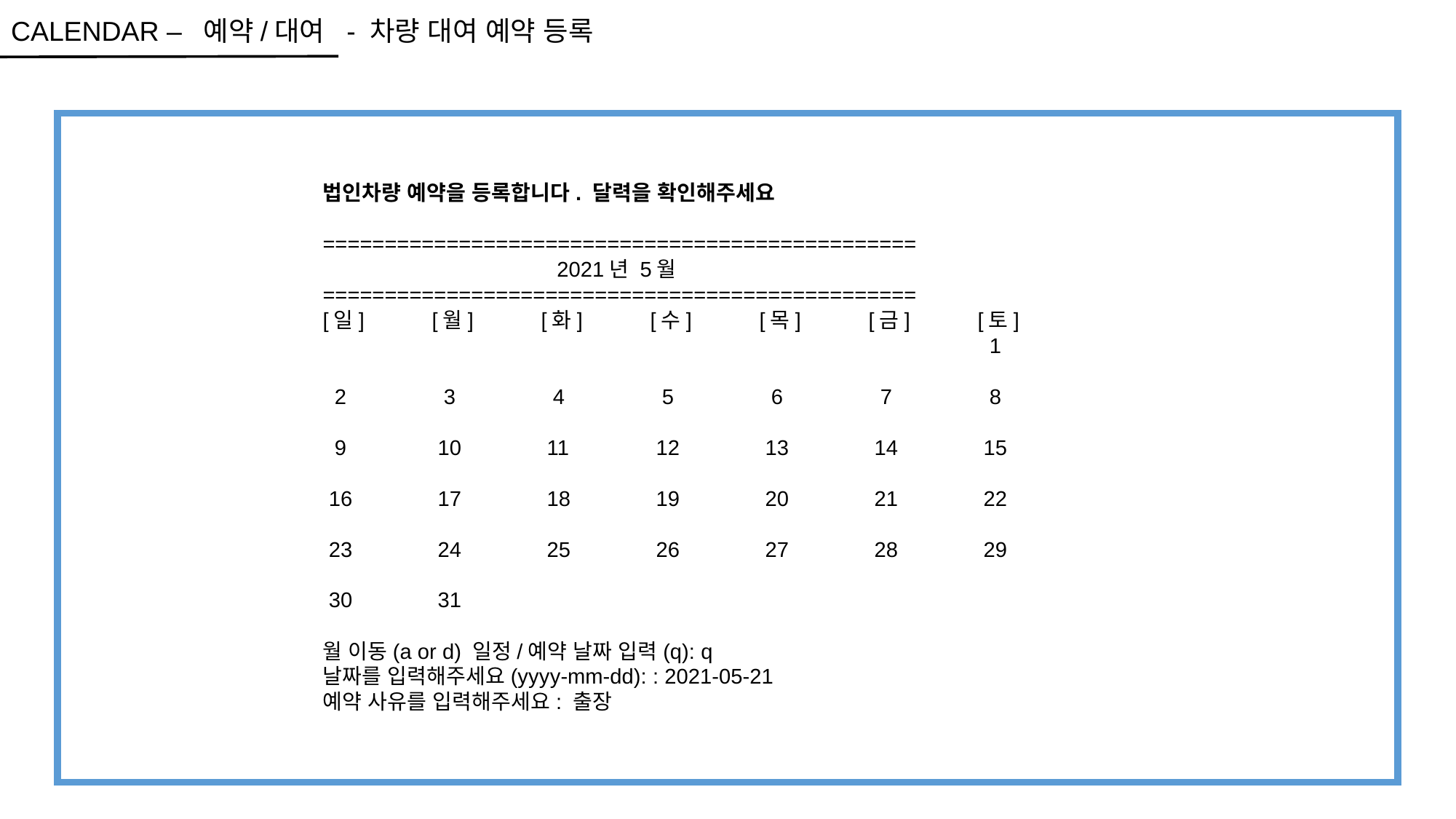

CALENDAR –  예약/대여  - 차량 대여 예약 등록

법인차량 예약을 등록합니다. 달력을 확인해주세요

================================================
                                       2021년 5월
================================================
[일]	[월]	[화]	[수]	[목]	[금]	[토]
						  1
  2	  3	  4	  5	  6	  7	  8
  9	 10	 11	 12	 13	 14	 15
 16	 17	 18	 19	 20	 21	 22
 23	 24	 25	 26	 27	 28	 29
 30	 31

월 이동(a or d) 일정/예약 날짜 입력(q): q
날짜를 입력해주세요(yyyy-mm-dd): : 2021-05-21
예약 사유를 입력해주세요: 출장